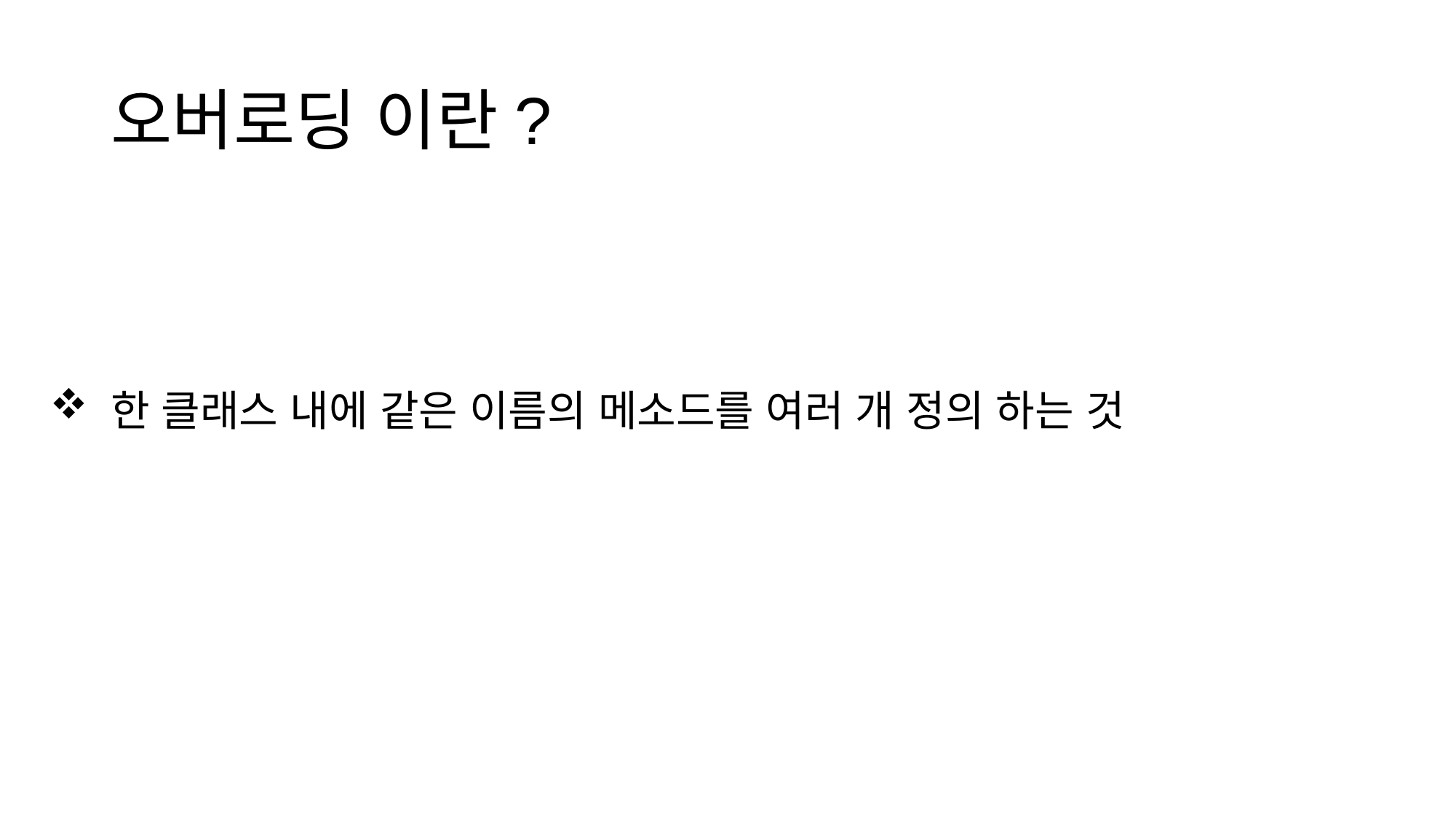

# 오버로딩 이란?
 한 클래스 내에 같은 이름의 메소드를 여러 개 정의 하는 것